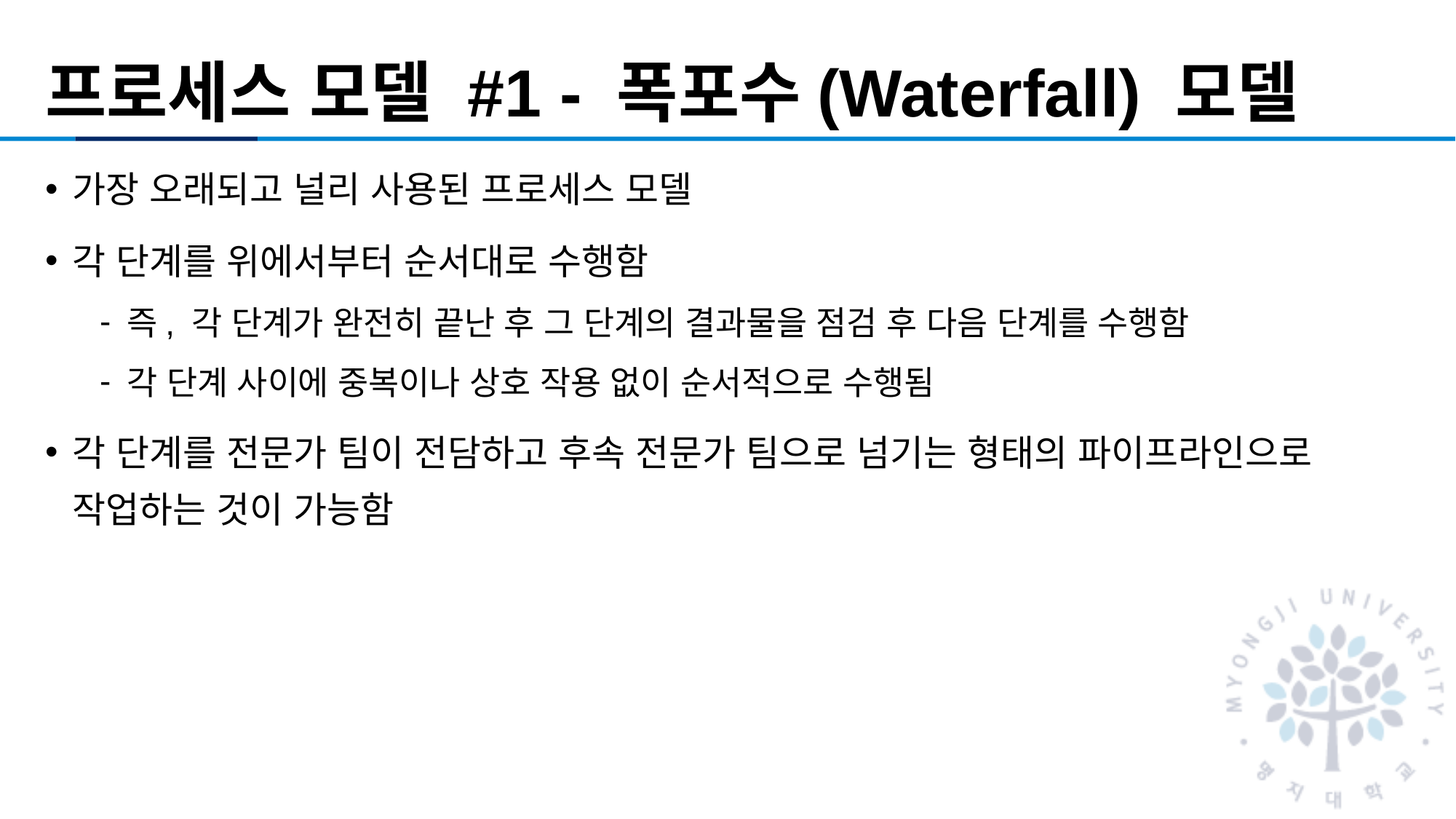

# 프로세스 모델 #1 - 폭포수(Waterfall) 모델
가장 오래되고 널리 사용된 프로세스 모델
각 단계를 위에서부터 순서대로 수행함
즉, 각 단계가 완전히 끝난 후 그 단계의 결과물을 점검 후 다음 단계를 수행함
각 단계 사이에 중복이나 상호 작용 없이 순서적으로 수행됨
각 단계를 전문가 팀이 전담하고 후속 전문가 팀으로 넘기는 형태의 파이프라인으로 작업하는 것이 가능함